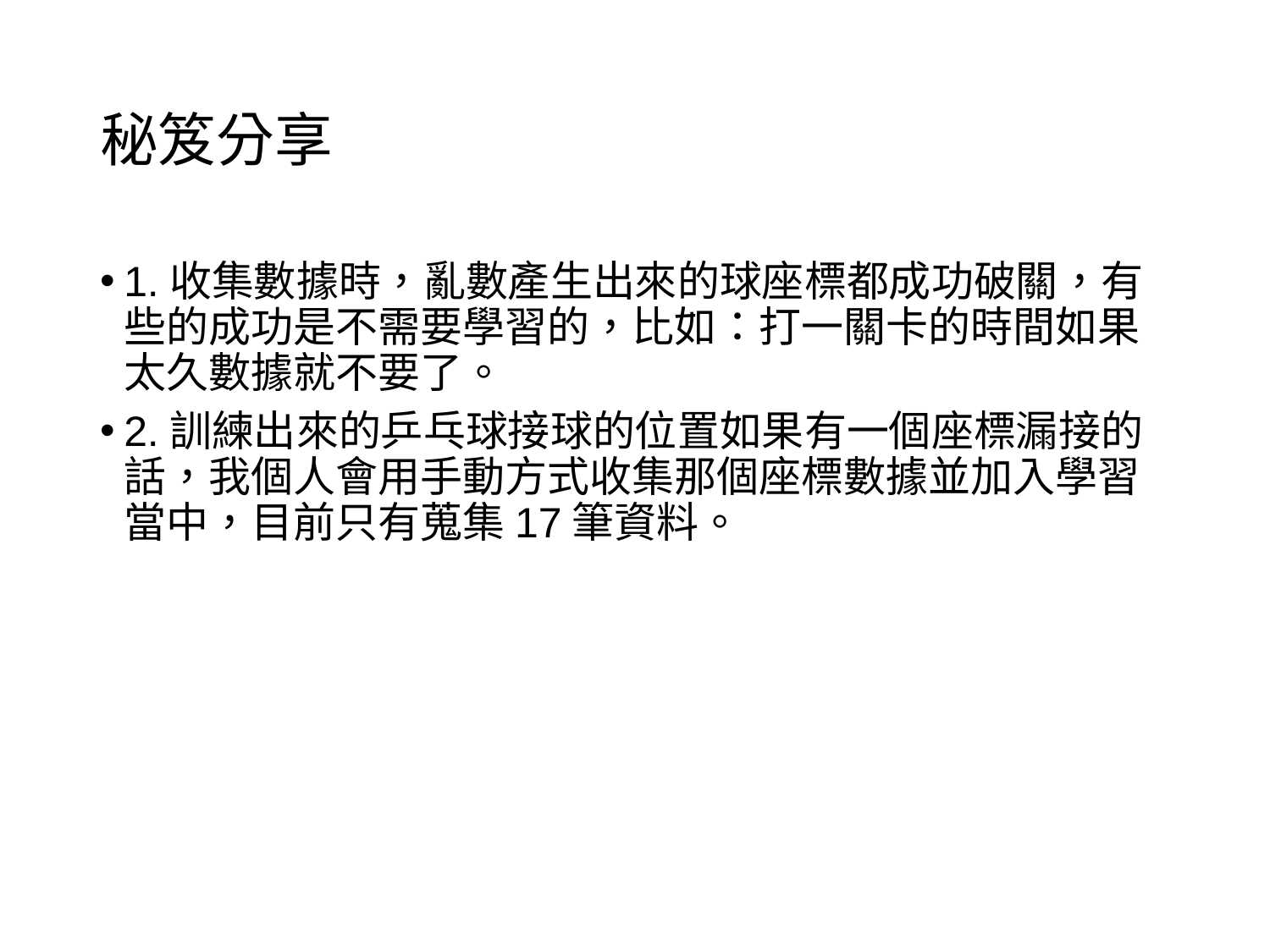

# 秘笈分享
1.收集數據時，亂數產生出來的球座標都成功破關，有些的成功是不需要學習的，比如：打一關卡的時間如果太久數據就不要了。
2.訓練出來的乒乓球接球的位置如果有一個座標漏接的話，我個人會用手動方式收集那個座標數據並加入學習當中，目前只有蒐集17筆資料。